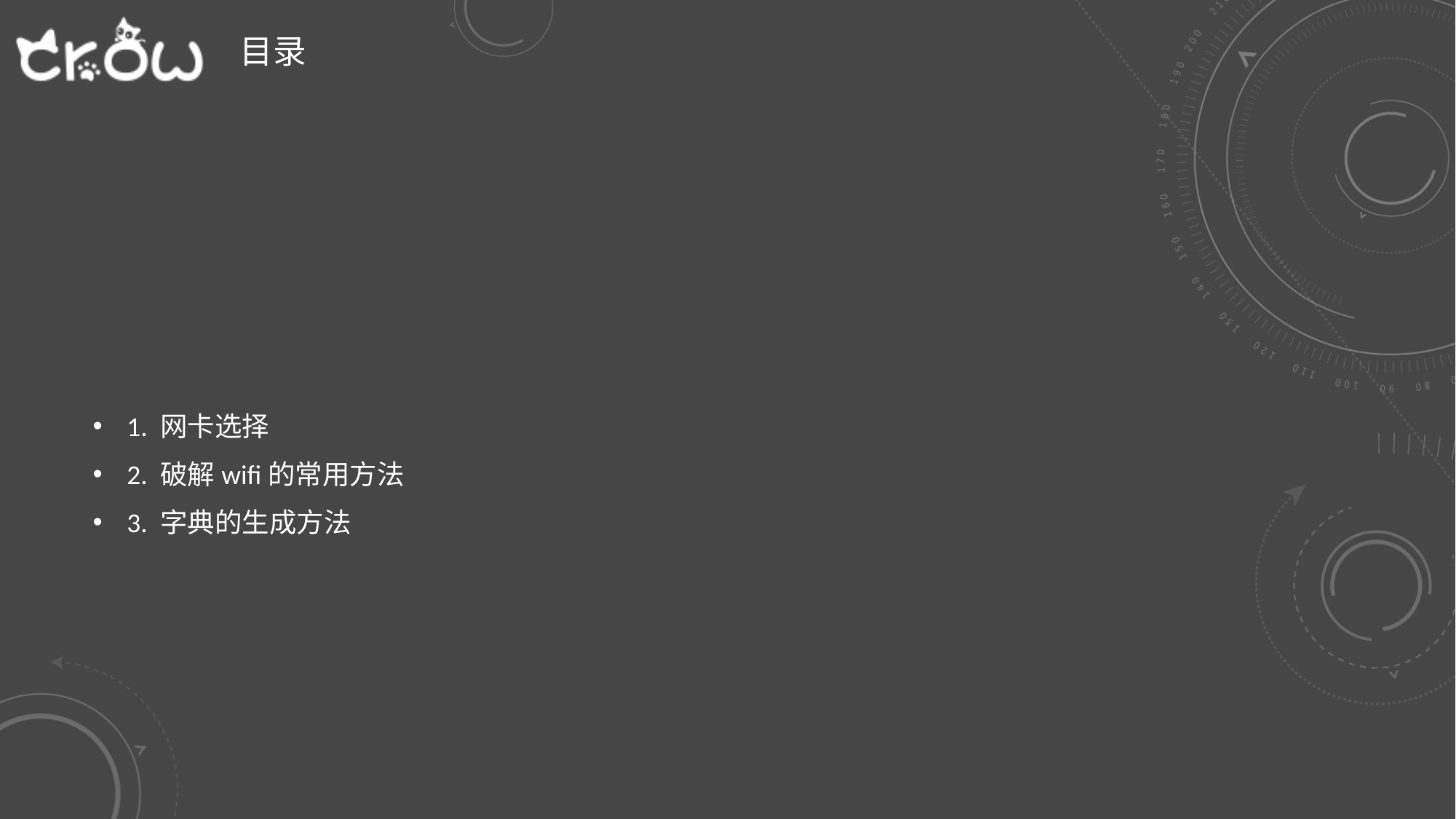

# 目录
1. 网卡选择
2. 破解wifi的常用方法
3. 字典的生成方法